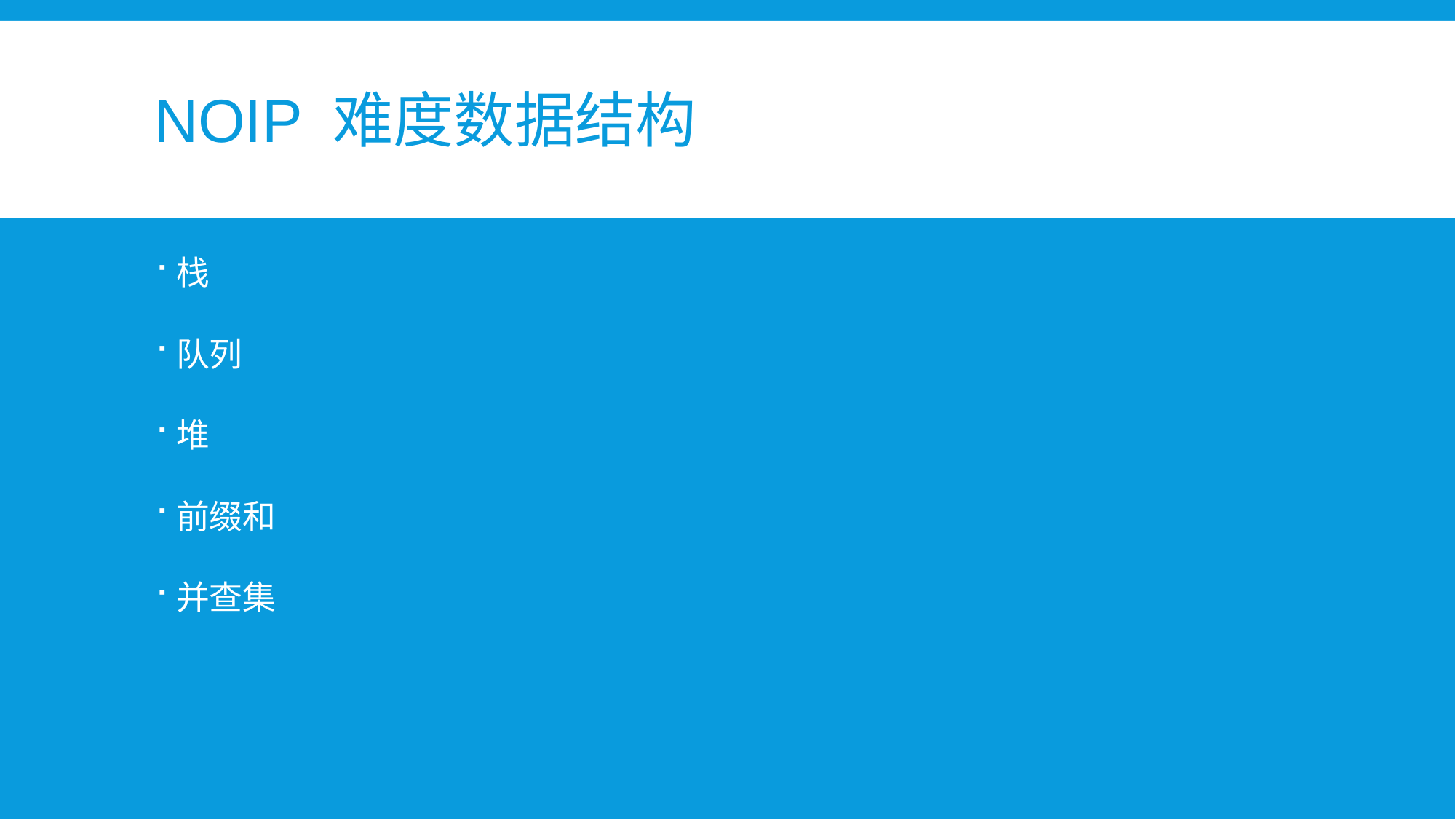

# NOIp 难度数据结构
栈
队列
堆
前缀和
并查集